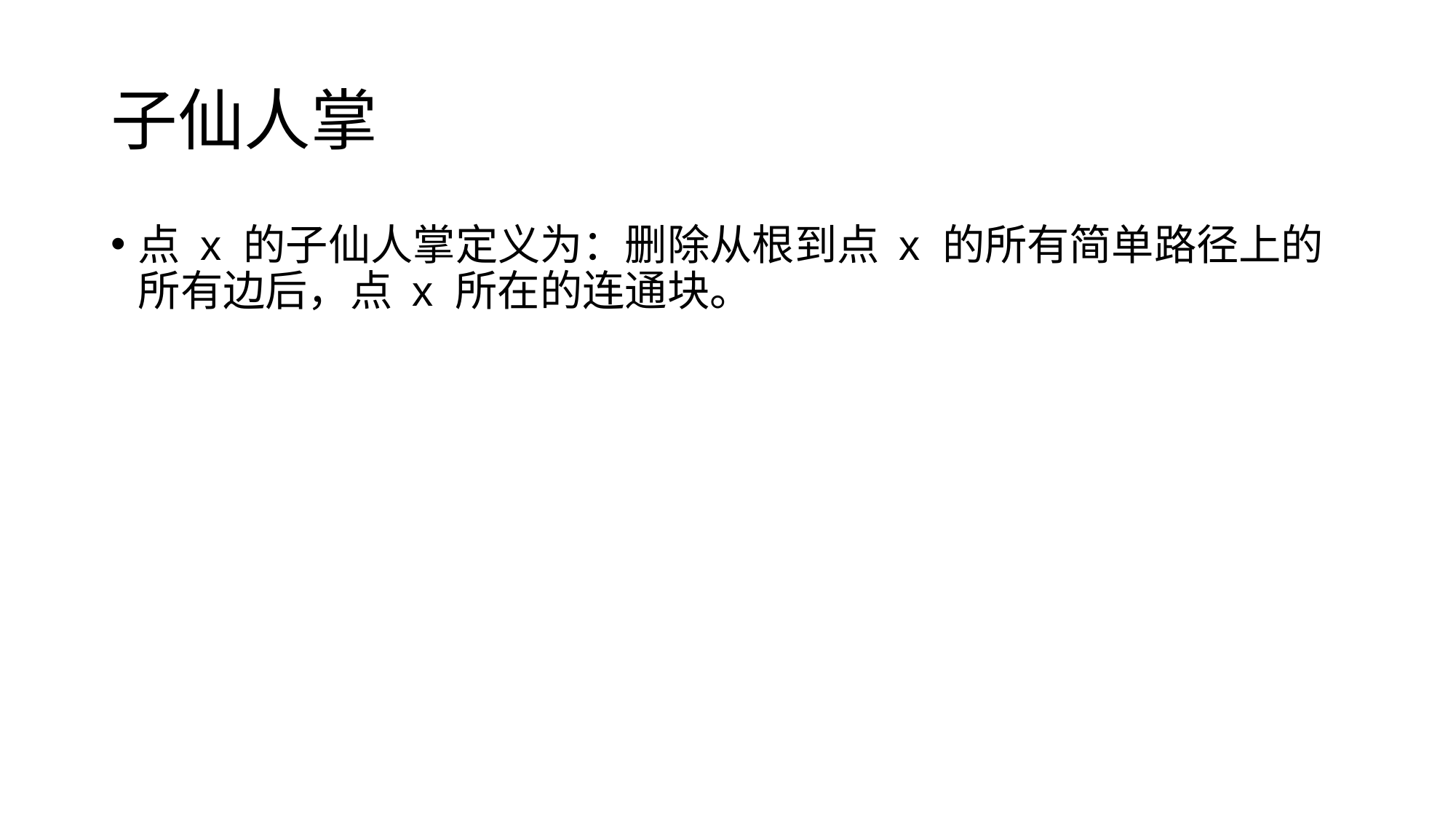

# 子仙人掌
点 x 的子仙人掌定义为：删除从根到点 x 的所有简单路径上的所有边后，点 x 所在的连通块。